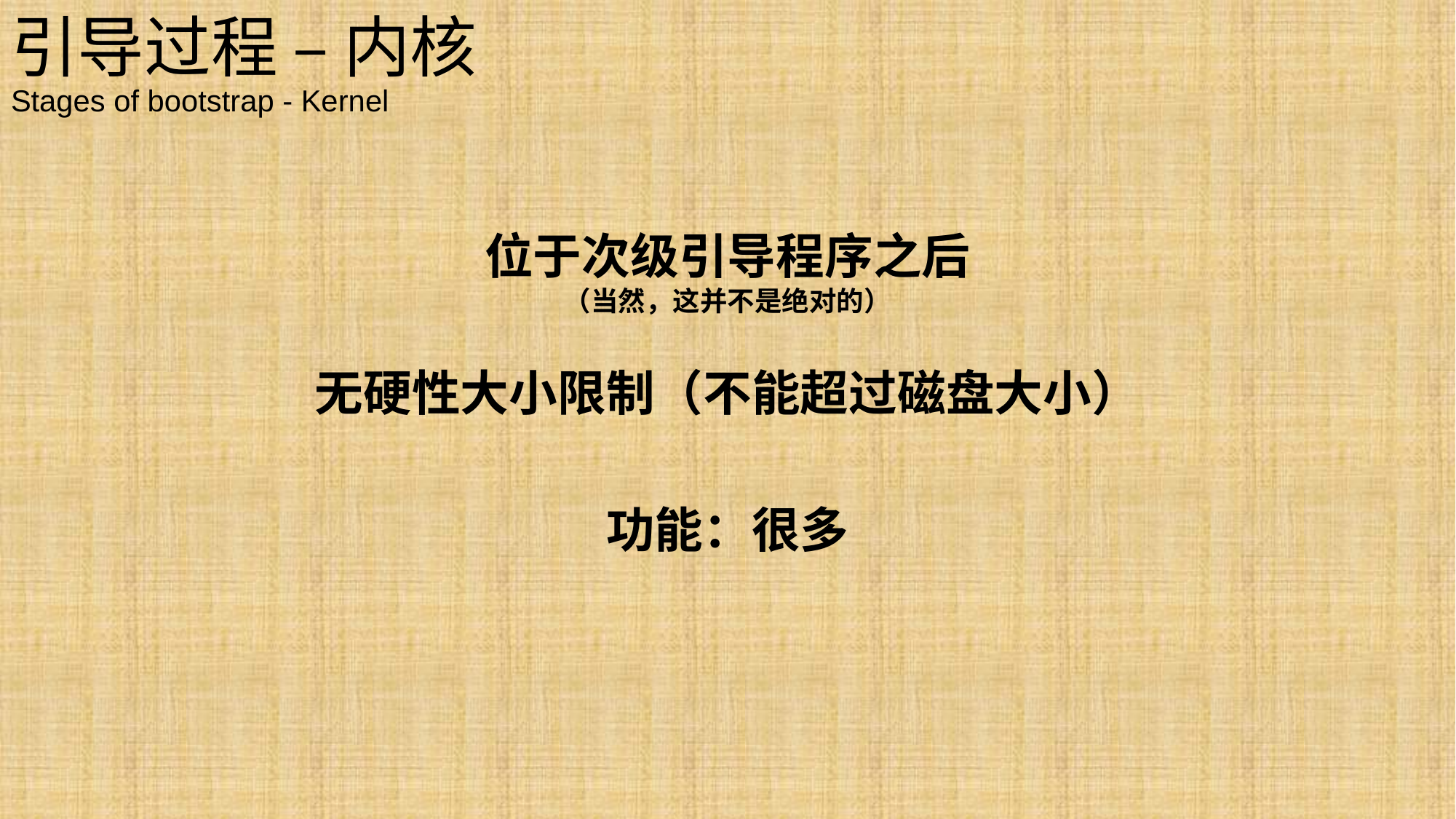

# 引导过程 – 内核 Stages of bootstrap - Kernel
位于次级引导程序之后
（当然，这并不是绝对的）
无硬性大小限制（不能超过磁盘大小）
功能：很多